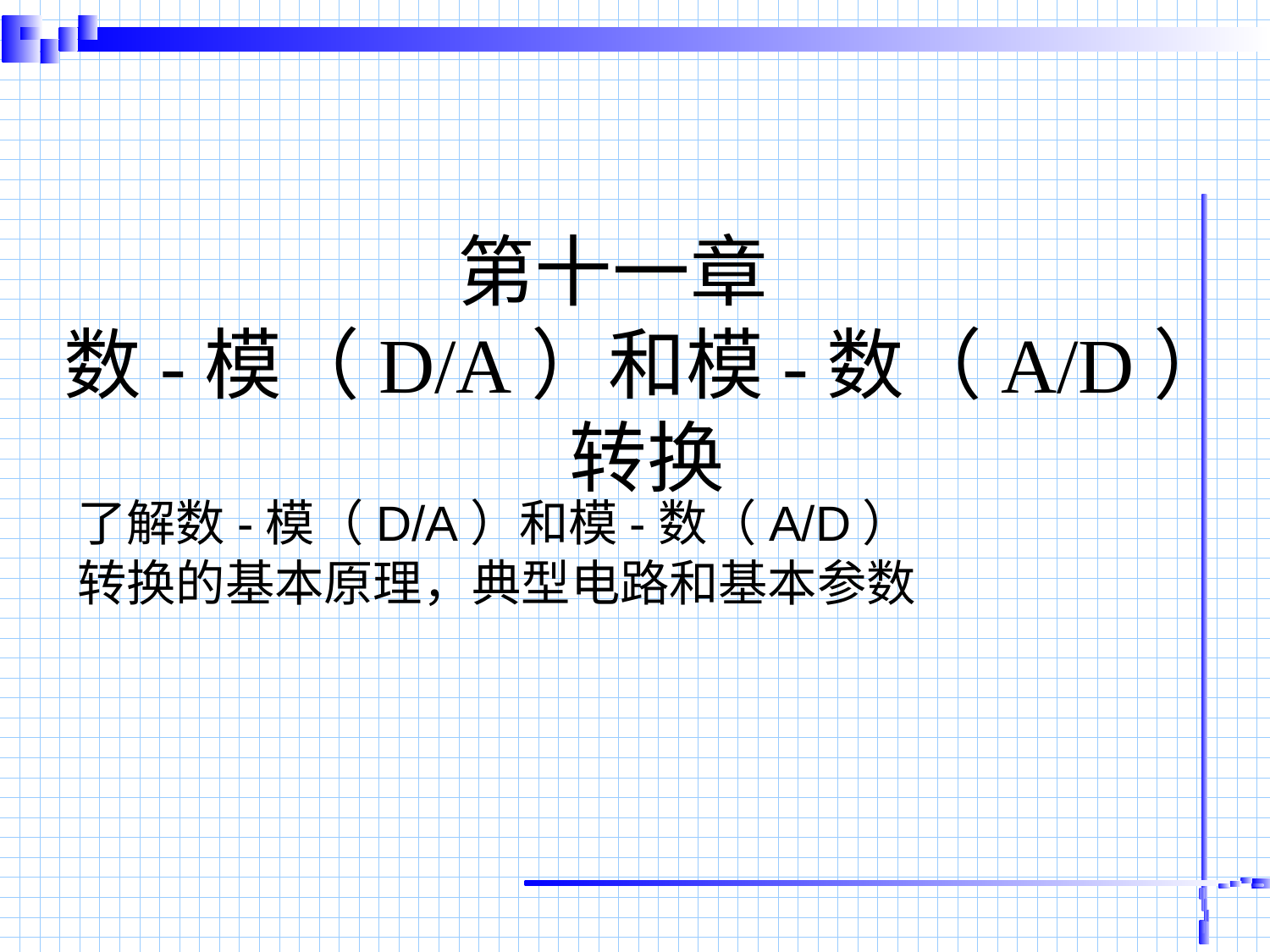

第十一章
数-模（D/A）和模-数（A/D）转换
了解数-模（D/A）和模-数（A/D）转换的基本原理，典型电路和基本参数